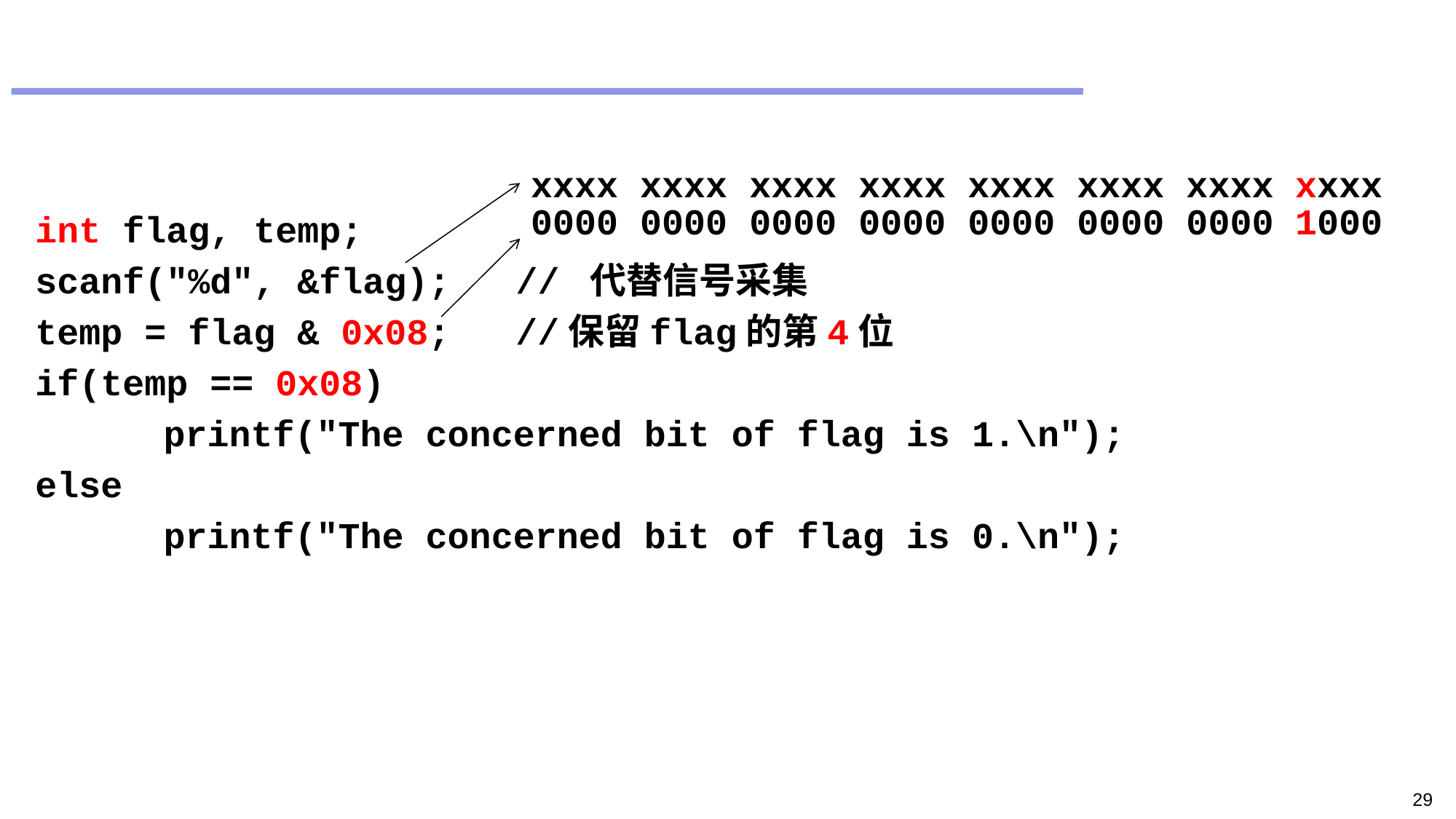

#

 int flag, temp;
 scanf("%d", &flag);   // 代替信号采集
 temp = flag & 0x08;   //保留flag的第4位
 if(temp == 0x08)
		printf("The concerned bit of flag is 1.\n");
 else
		printf("The concerned bit of flag is 0.\n");
xxxx xxxx xxxx xxxx xxxx xxxx xxxx xxxx
0000 0000 0000 0000 0000 0000 0000 1000
29